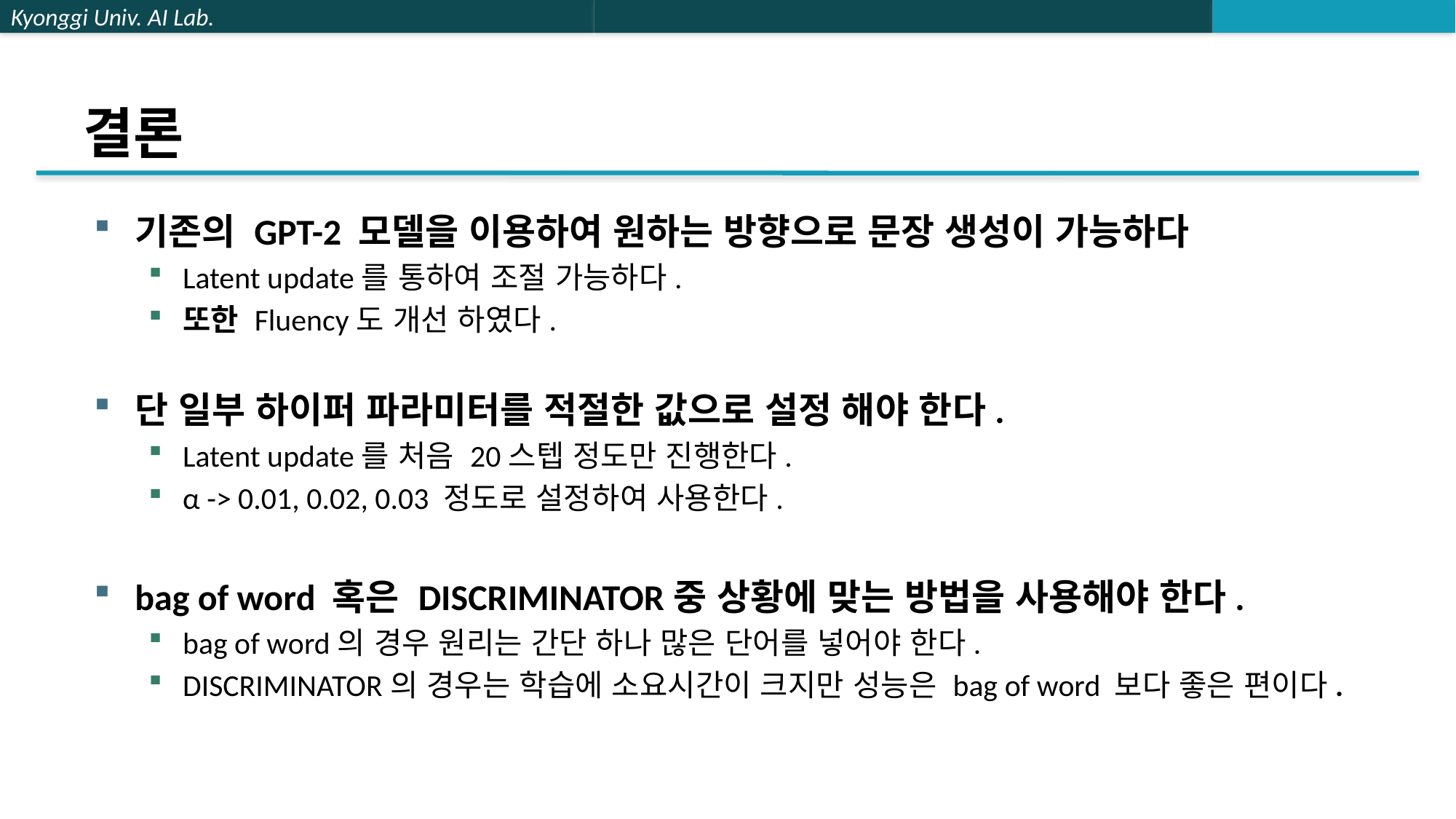

# 결론
기존의 GPT-2 모델을 이용하여 원하는 방향으로 문장 생성이 가능하다
Latent update를 통하여 조절 가능하다.
또한 Fluency도 개선 하였다.

단 일부 하이퍼 파라미터를 적절한 값으로 설정 해야 한다.
Latent update를 처음 20스텝 정도만 진행한다.
α -> 0.01, 0.02, 0.03 정도로 설정하여 사용한다.

bag of word 혹은 DISCRIMINATOR중 상황에 맞는 방법을 사용해야 한다.
bag of word의 경우 원리는 간단 하나 많은 단어를 넣어야 한다.
DISCRIMINATOR의 경우는 학습에 소요시간이 크지만 성능은 bag of word 보다 좋은 편이다.